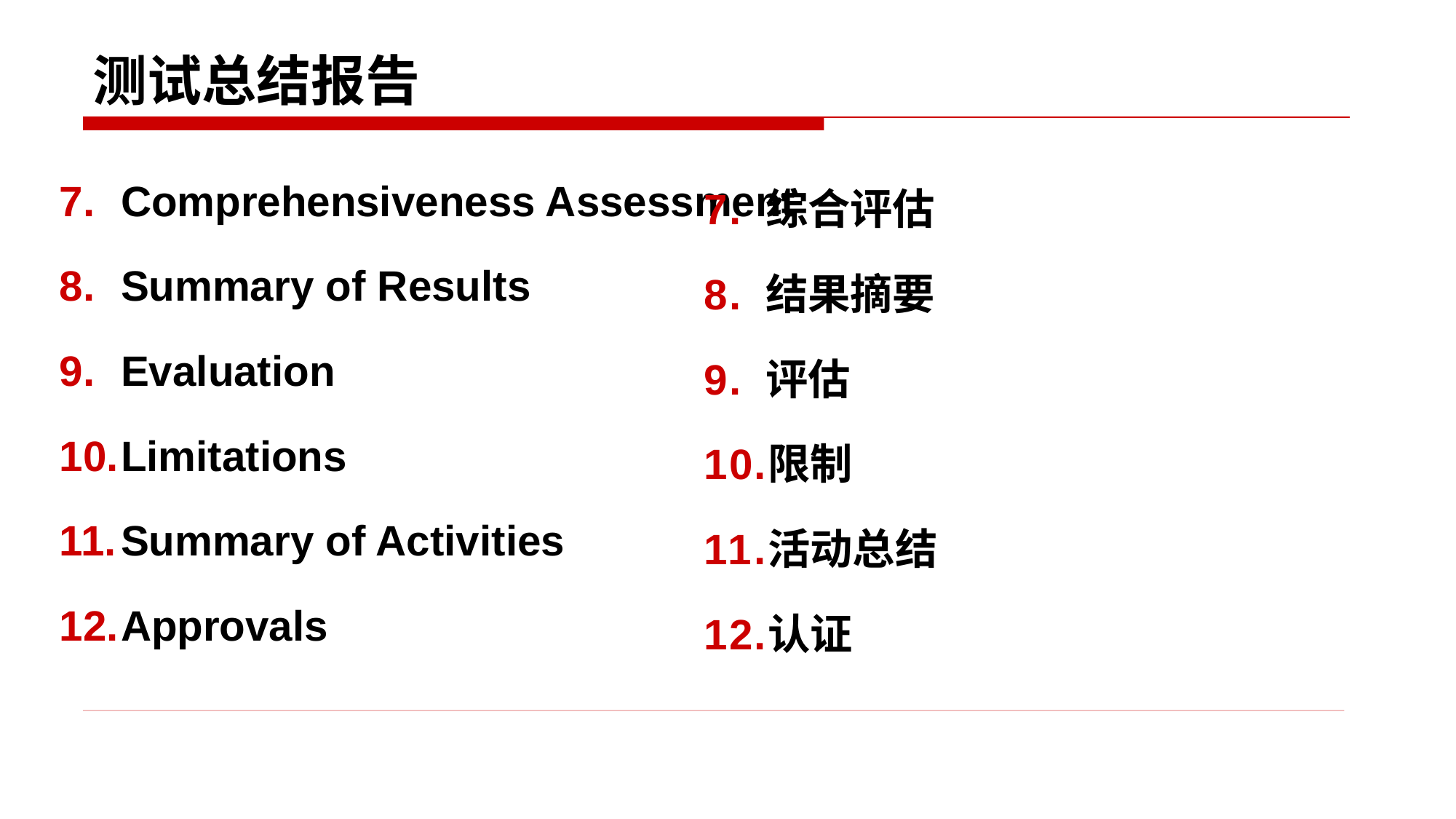

# 测试总结报告
Comprehensiveness Assessment
Summary of Results
Evaluation
Limitations
Summary of Activities
Approvals
综合评估
结果摘要
评估
限制
活动总结
认证